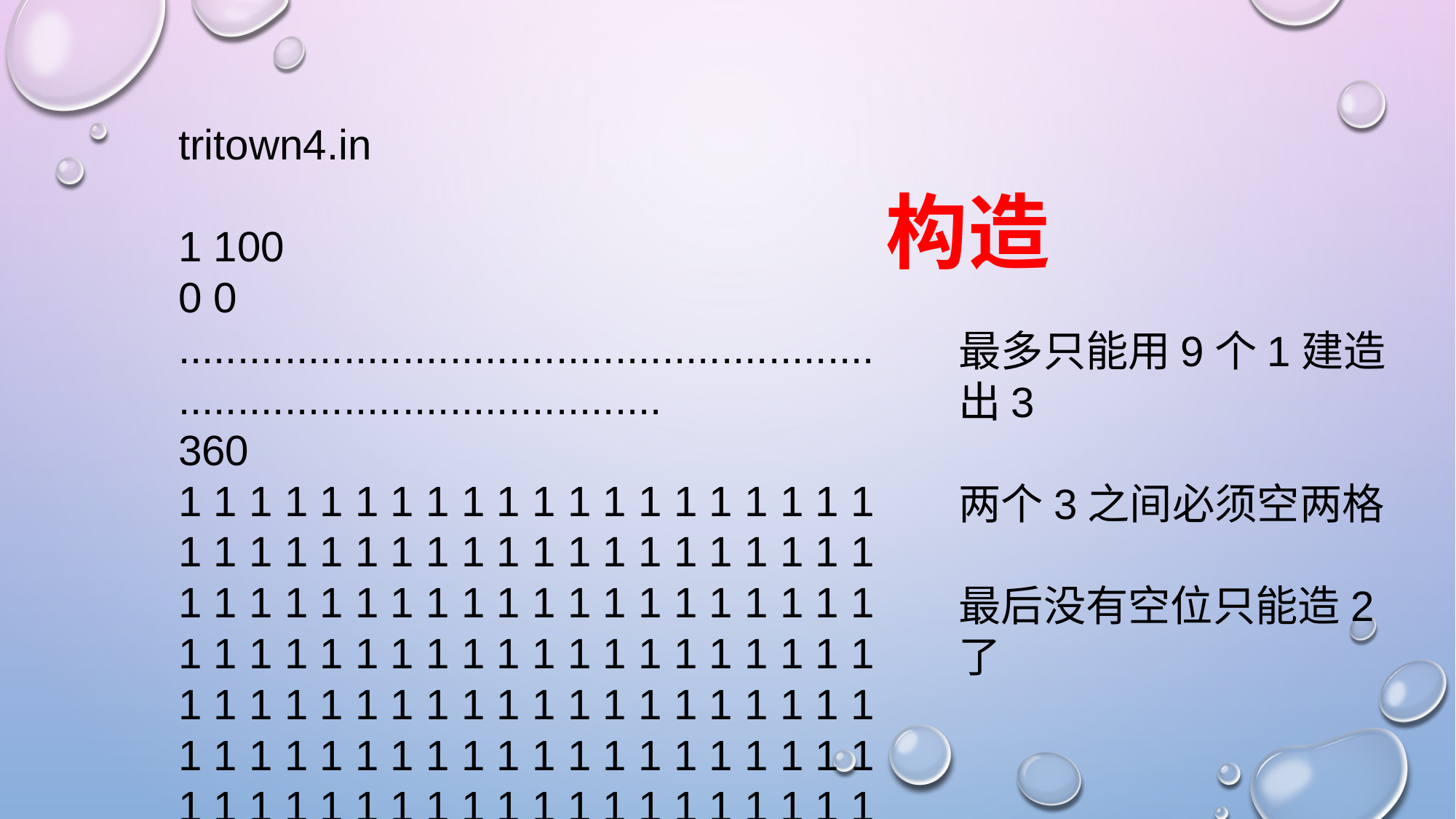

tritown4.in

1 100
0 0
....................................................................................................
360
1 1 1 1 1 1 1 1 1 1 1 1 1 1 1 1 1 1 1 1 1 1 1 1 1 1 1 1 1 1 1 1 1 1 1 1 1 1 1 1 1 1 1 1 1 1 1 1 1 1 1 1 1 1 1 1 1 1 1 1 1 1 1 1 1 1 1 1 1 1 1 1 1 1 1 1 1 1 1 1 1 1 1 1 1 1 1 1 1 1 1 1 1 1 1 1 1 1 1 1 1 1 1 1 1 1 1 1 1 1 1 1 1 1 1 1 1 1 1 1 1 1 1 1 1 1 1 1 1 1 1 1 1 1 1 1 1 1 1 1 1 1 1 1 1 1 1 1 1 1 1 1 1 1 1 1 1 1 1 1 1 1 1 1 1 1 1 1 1 1 1 1 1 1 1 1 1 1 1 1 1 1 1 1 1 1 1 1 1 1 1 1 1 1 1 1 1 1 1 1 1 1 1 1 1 1 1 1 1 1 1 1 1 1 1 1 1 1 1 1 1 1 1 1 1 1 1 1 1 1 1 1 1 1 1 1 1 1 1 1 1 1 1 1 1 1 1 1 1 1 1 1 1 1 1 1 1 1 1 1 1 1 1 1 1 1 1 1 1 1 1 1 1 1 1 1 1 1 1 1 1 1 1 1 1 1 1 1 1 1 1 1 1 1 1 1 1 1 1 1 1 1 1 1 1 1 1 1 1 1 1 1 1 1 1 1 1 1 1 1 1 1 1 1 1 1 1 1 1 1 1 1 1 1 1 1 1 1 1 1 1 1 1 1 1 1 1 1 1 1 1 1 1 1 1 1 1 1 1 1
构造
最多只能用9个1建造出3

两个3之间必须空两格

最后没有空位只能造2了